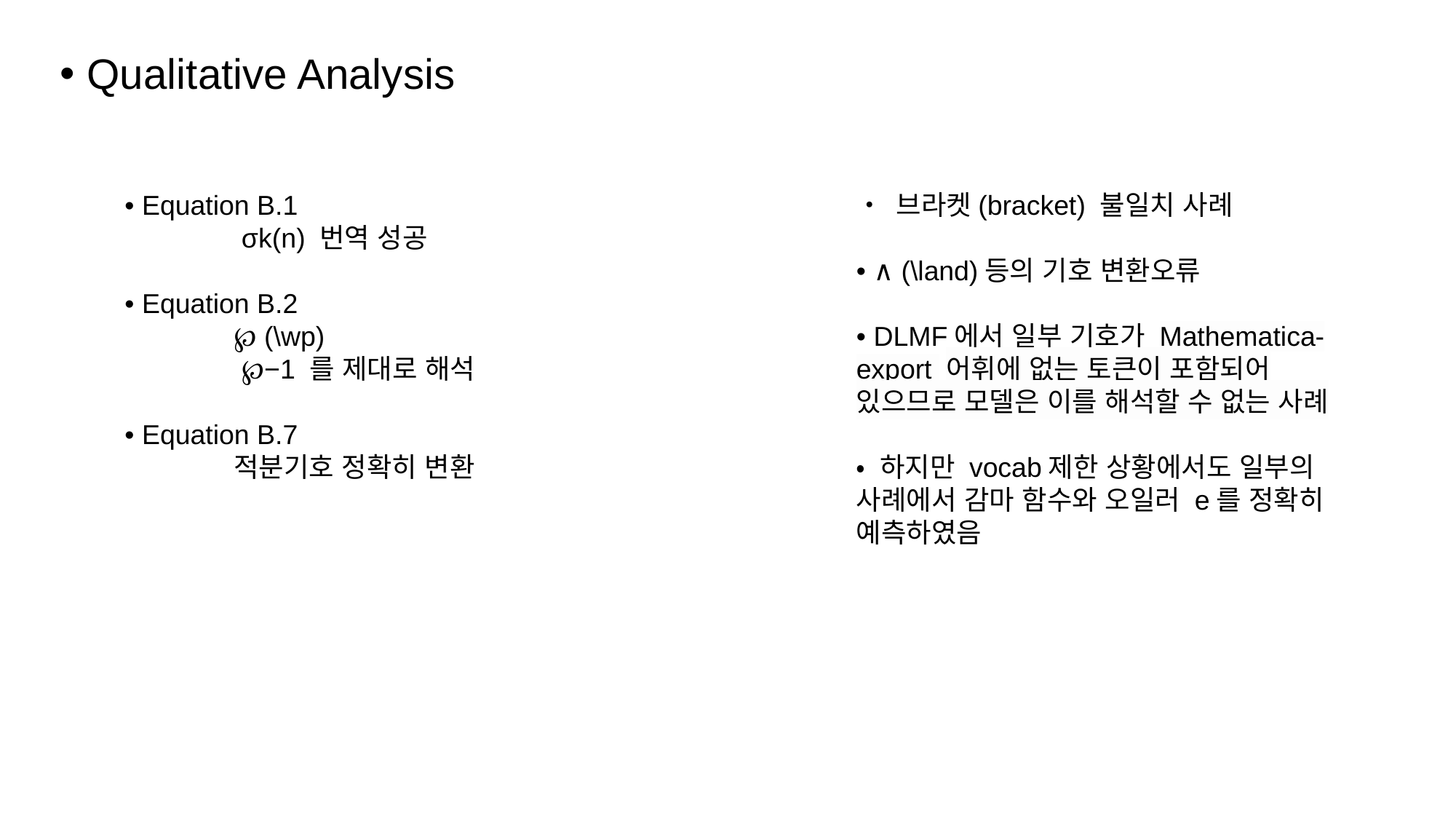

Qualitative Analysis
• 브라켓(bracket) 불일치 사례

• ∧ (\land)등의 기호 변환오류

• DLMF에서 일부 기호가 Mathematica-export 어휘에 없는 토큰이 포함되어 있으므로 모델은 이를 해석할 수 없는 사례

• 하지만 vocab제한 상황에서도 일부의 사례에서 감마 함수와 오일러 e를 정확히 예측하였음
• Equation B.1
	 σk(n) 번역 성공

• Equation B.2
	℘ (\wp)
	 ℘−1 를 제대로 해석

• Equation B.7
	적분기호 정확히 변환